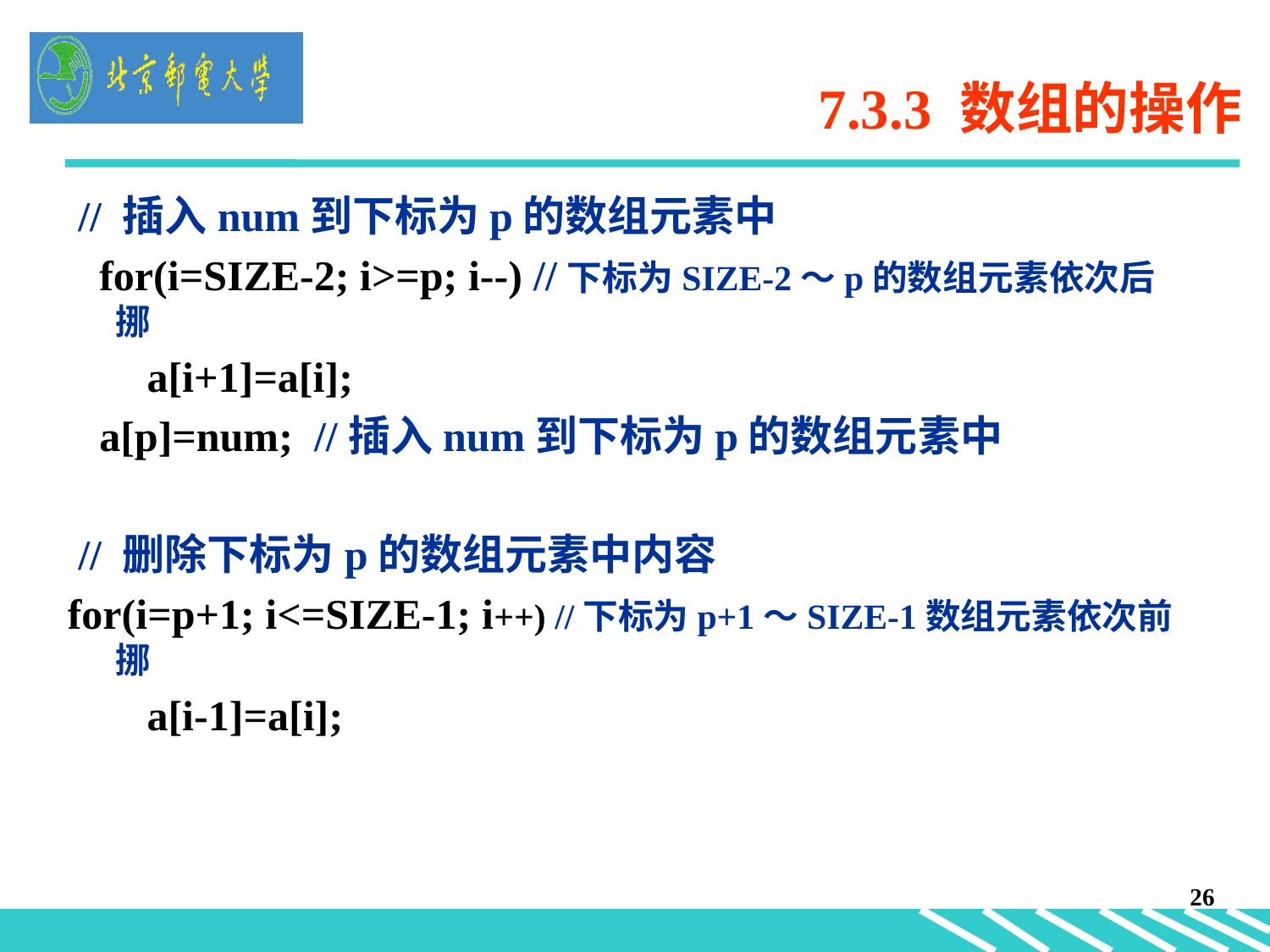

# 7.3.3 数组的操作
 // 插入num到下标为p的数组元素中
   for(i=SIZE-2; i>=p; i--) //下标为SIZE-2～p的数组元素依次后挪
	   a[i+1]=a[i];
   a[p]=num;  //插入num到下标为p的数组元素中

 // 删除下标为p的数组元素中内容
for(i=p+1; i<=SIZE-1; i++) //下标为p+1～SIZE-1数组元素依次前挪
	   a[i-1]=a[i];
26